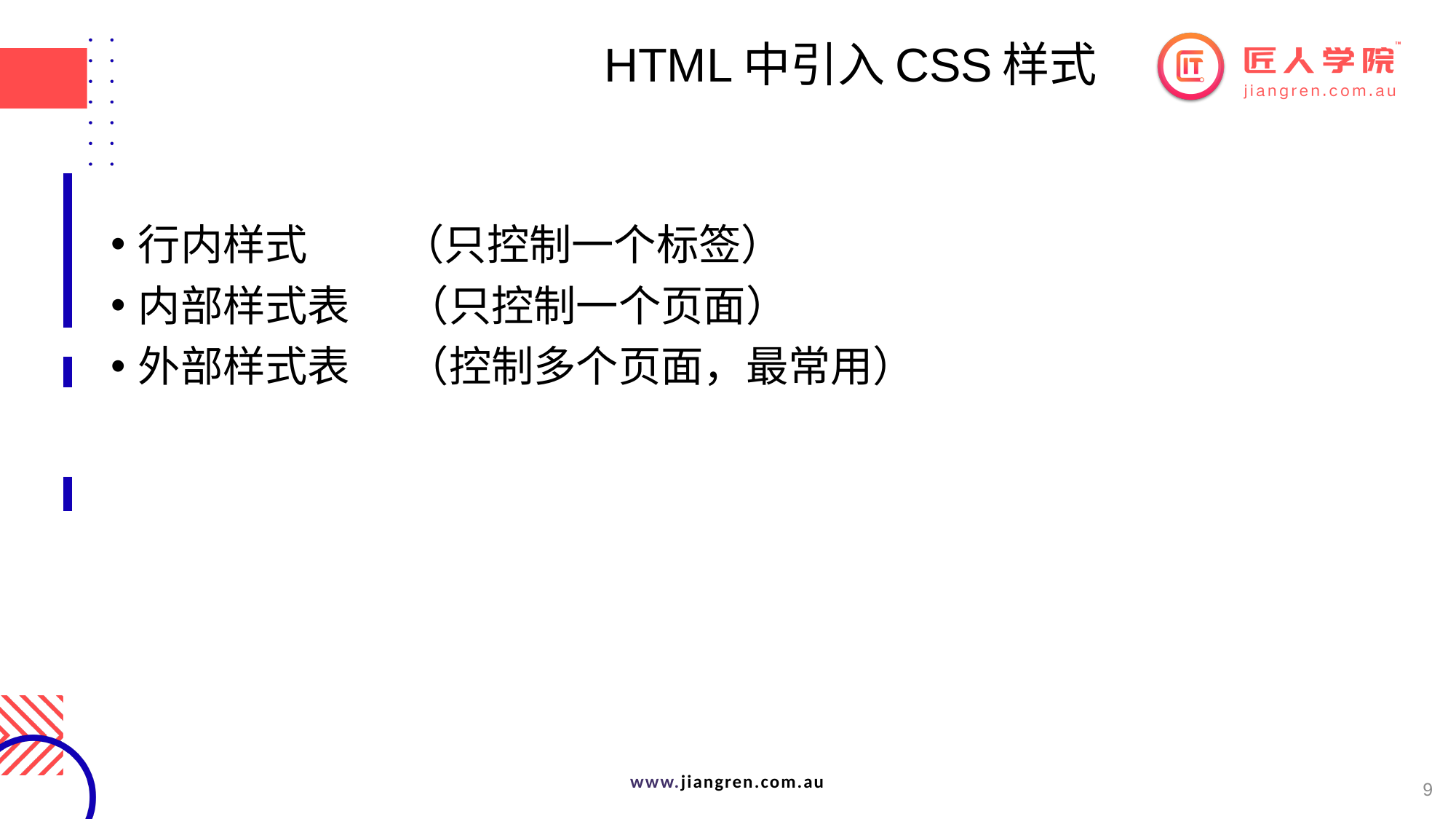

# HTML中引入CSS样式
行内样式          （只控制一个标签）
内部样式表      （只控制一个页面）
外部样式表      （控制多个页面，最常用）

9